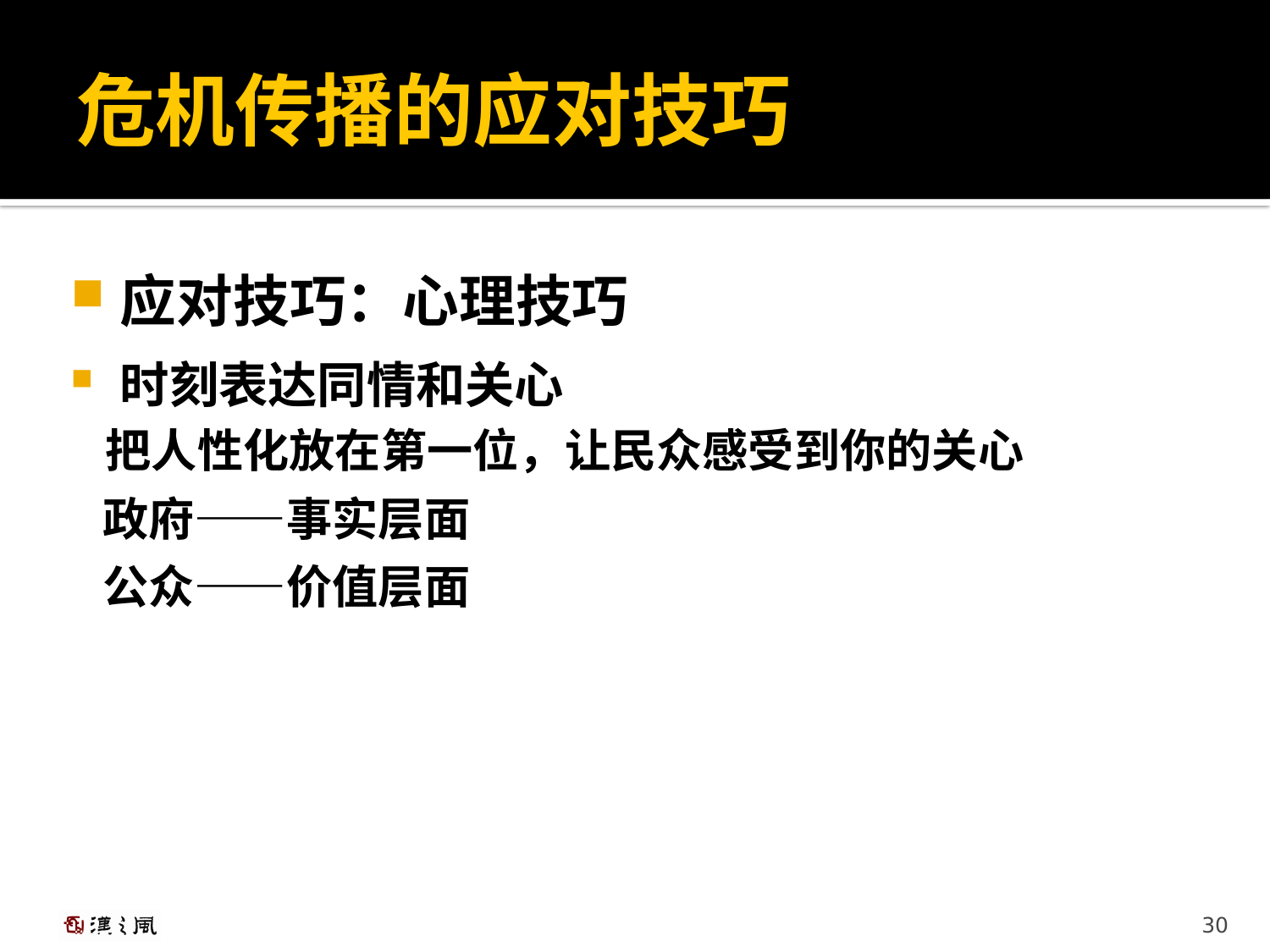

# 危机传播的应对技巧
应对技巧：心理技巧
时刻表达同情和关心
  把人性化放在第一位，让民众感受到你的关心
  政府——事实层面
  公众——价值层面

30